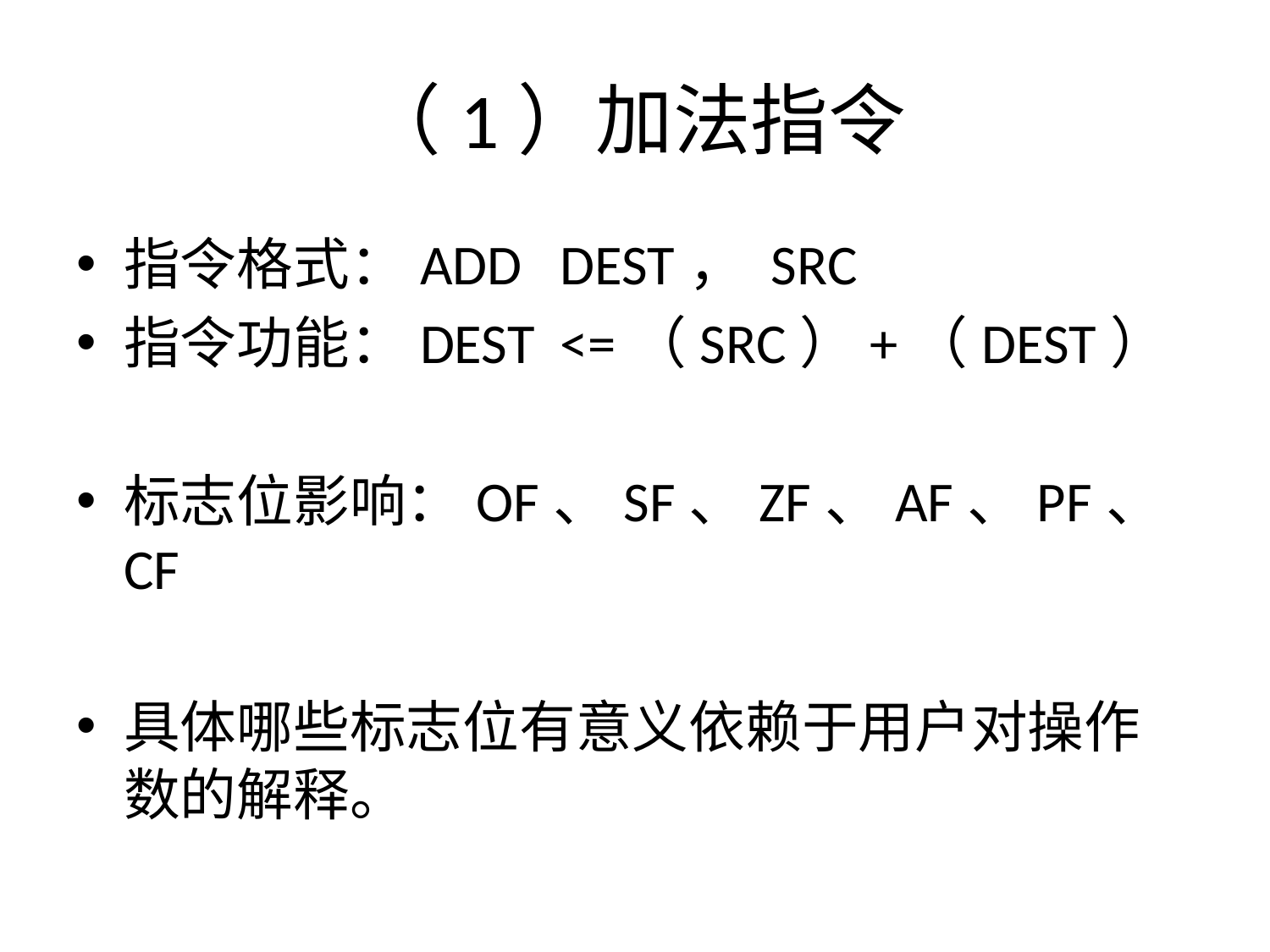

# （1）加法指令
指令格式：ADD   DEST， SRC
指令功能：DEST  <=（SRC）+（DEST）

标志位影响：OF、SF、ZF、AF、PF、CF

具体哪些标志位有意义依赖于用户对操作数的解释。